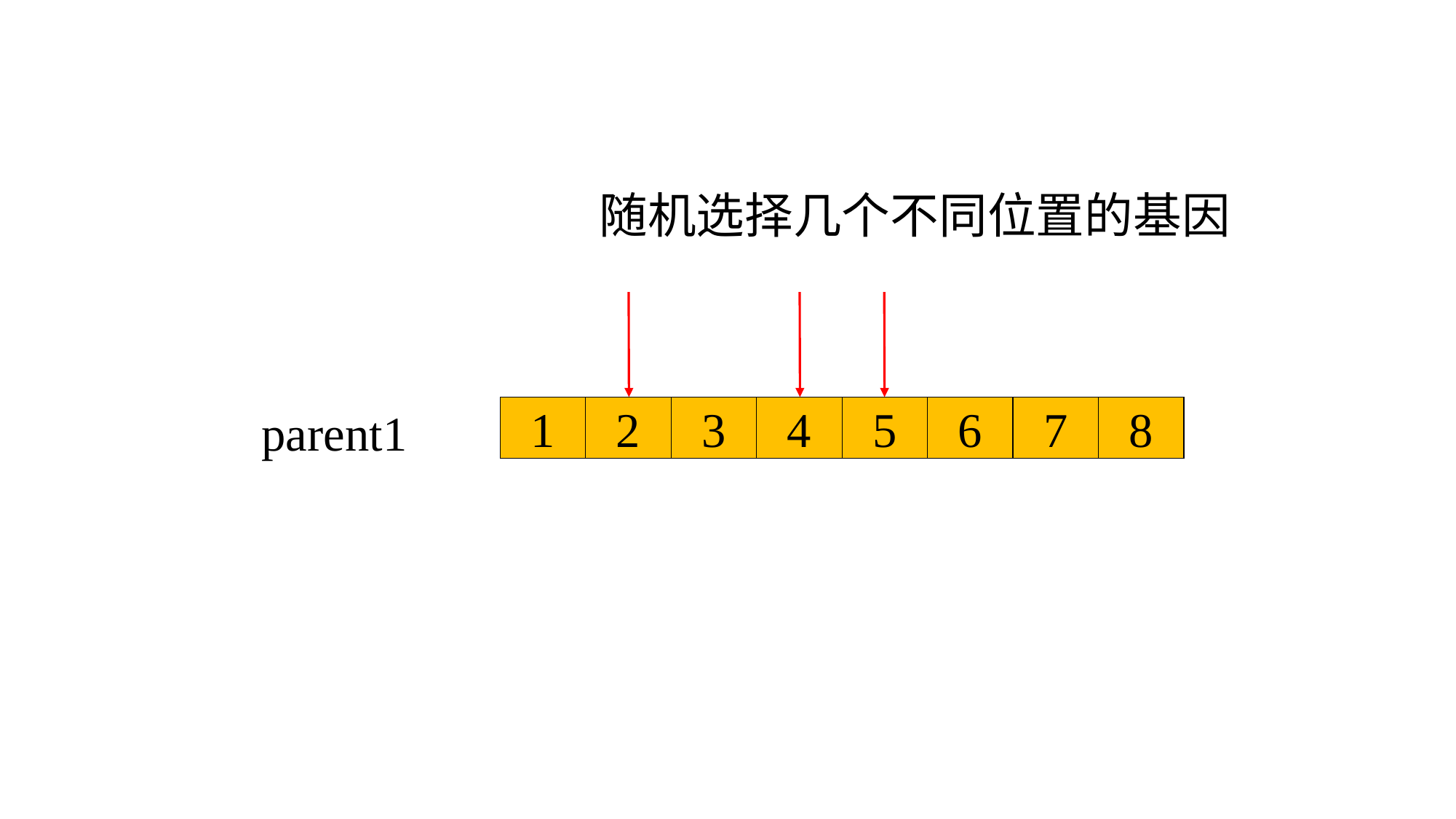

随机选择几个不同位置的基因
parent1
1
2
2
3
3
4
4
5
5
6
7
8